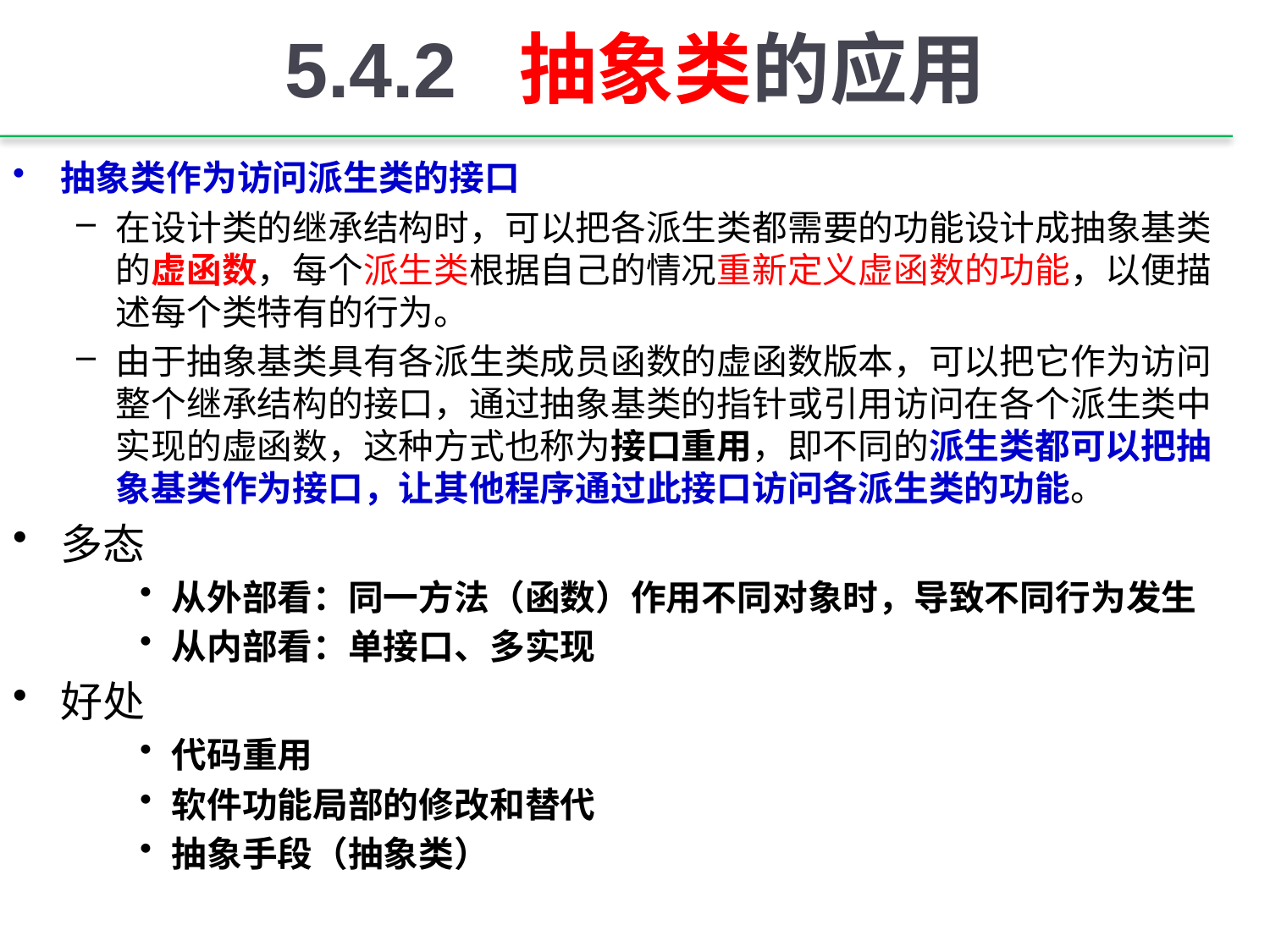

# 5.4.2  抽象类的应用
抽象类作为访问派生类的接口
在设计类的继承结构时，可以把各派生类都需要的功能设计成抽象基类的虚函数，每个派生类根据自己的情况重新定义虚函数的功能，以便描述每个类特有的行为。
由于抽象基类具有各派生类成员函数的虚函数版本，可以把它作为访问整个继承结构的接口，通过抽象基类的指针或引用访问在各个派生类中实现的虚函数，这种方式也称为接口重用，即不同的派生类都可以把抽象基类作为接口，让其他程序通过此接口访问各派生类的功能。
多态
从外部看：同一方法（函数）作用不同对象时，导致不同行为发生
从内部看：单接口、多实现
好处
代码重用
软件功能局部的修改和替代
抽象手段（抽象类）